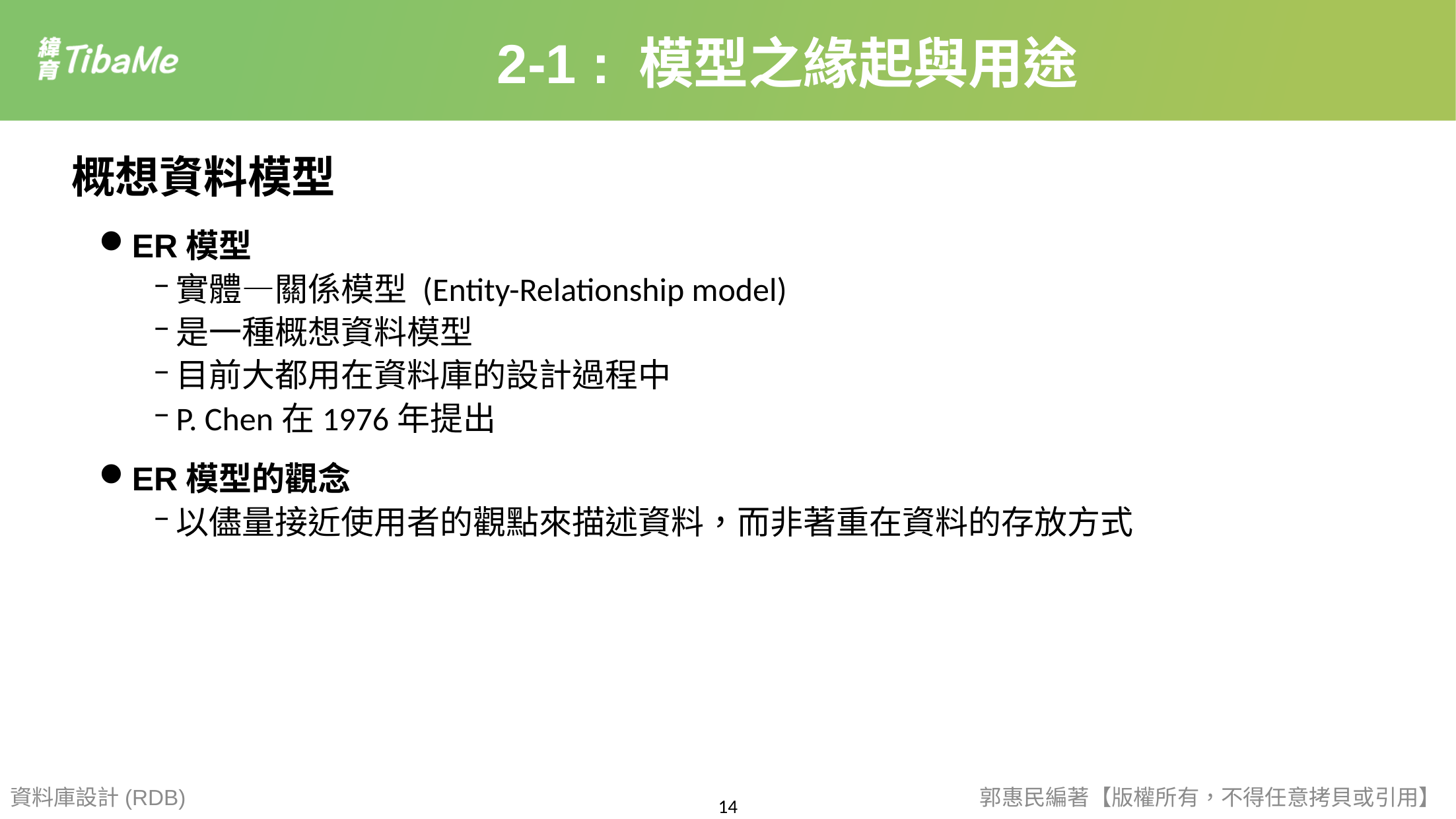

2-1 : 模型之緣起與用途
概想資料模型
ER模型
實體—關係模型 (Entity-Relationship model)
是一種概想資料模型
目前大都用在資料庫的設計過程中
P. Chen在1976年提出
ER模型的觀念
以儘量接近使用者的觀點來描述資料，而非著重在資料的存放方式

資料庫設計(RDB)
郭惠民編著【版權所有，不得任意拷貝或引用】